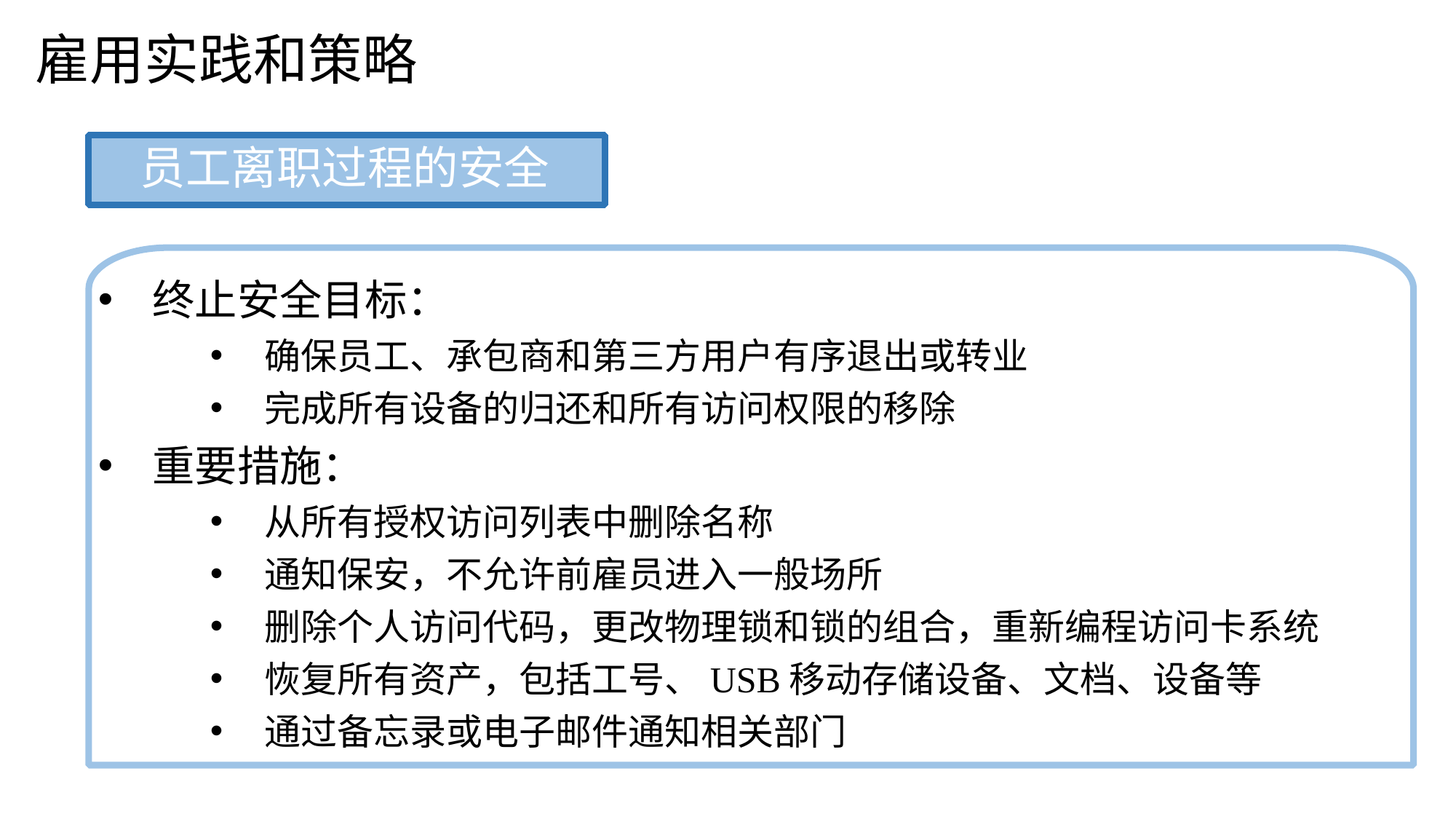

雇用实践和策略

员工离职过程的安全
终止安全目标：
确保员工、承包商和第三方用户有序退出或转业
完成所有设备的归还和所有访问权限的移除
重要措施：
从所有授权访问列表中删除名称
通知保安，不允许前雇员进入一般场所
删除个人访问代码，更改物理锁和锁的组合，重新编程访问卡系统
恢复所有资产，包括工号、USB移动存储设备、文档、设备等
通过备忘录或电子邮件通知相关部门